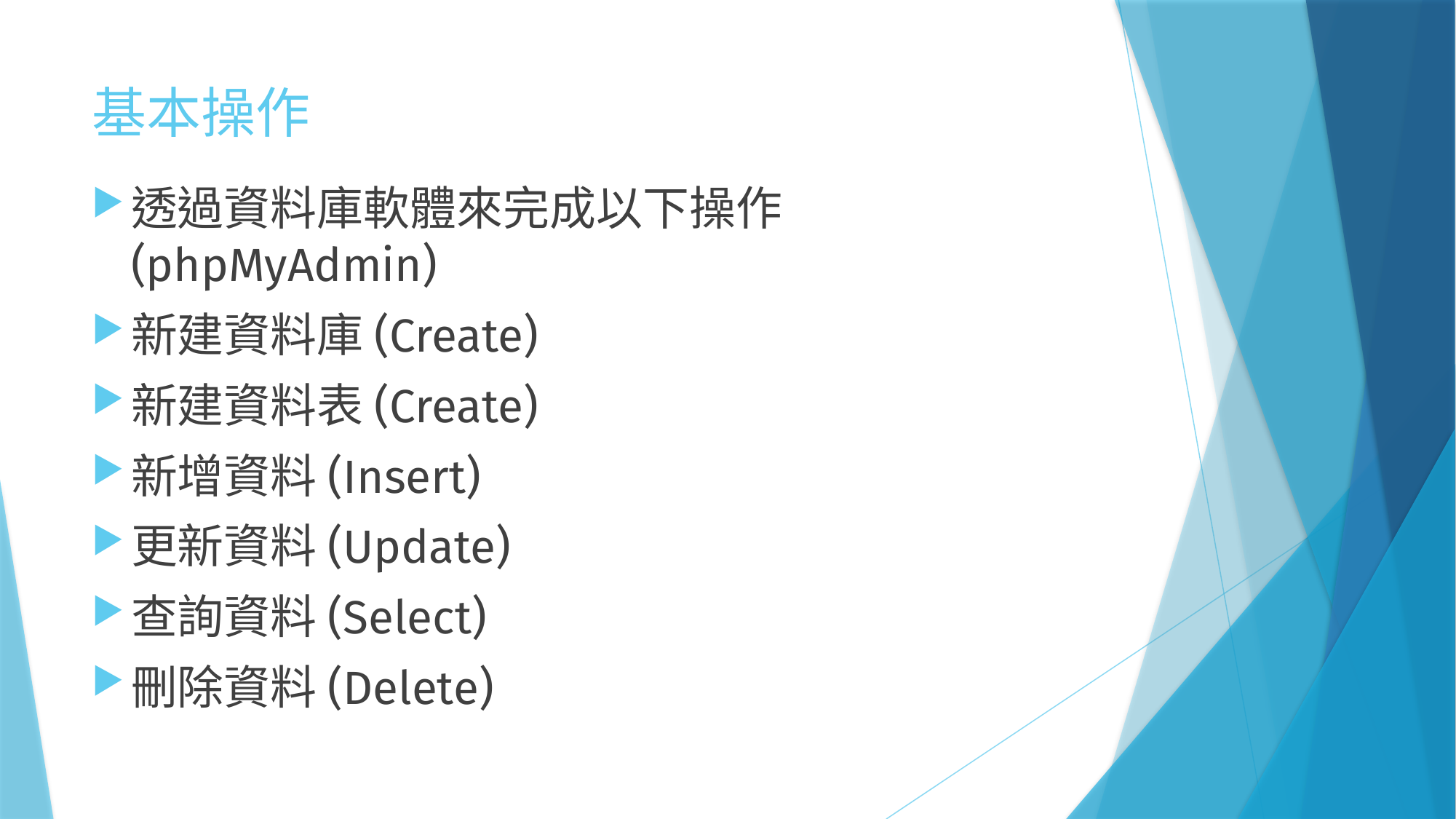

# 基本操作
透過資料庫軟體來完成以下操作(phpMyAdmin)
新建資料庫(Create)
新建資料表(Create)
新增資料(Insert)
更新資料(Update)
查詢資料(Select)
刪除資料(Delete)